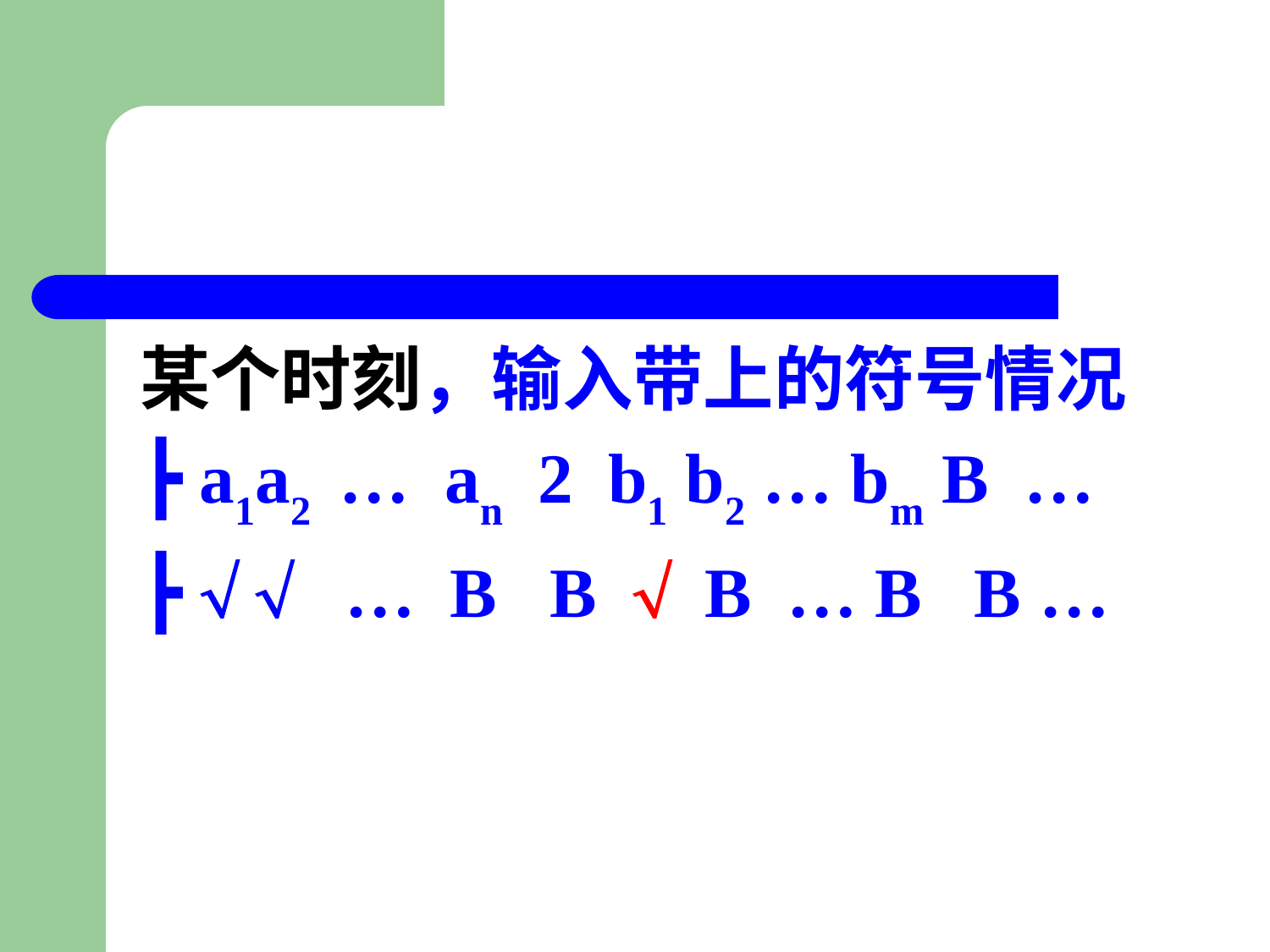

#
某个时刻，输入带上的符号情况
┣ a1a2  …  an  2  b1 b2 … bm B  …
┣ √ √   …  B   B  √  B  … B   B …